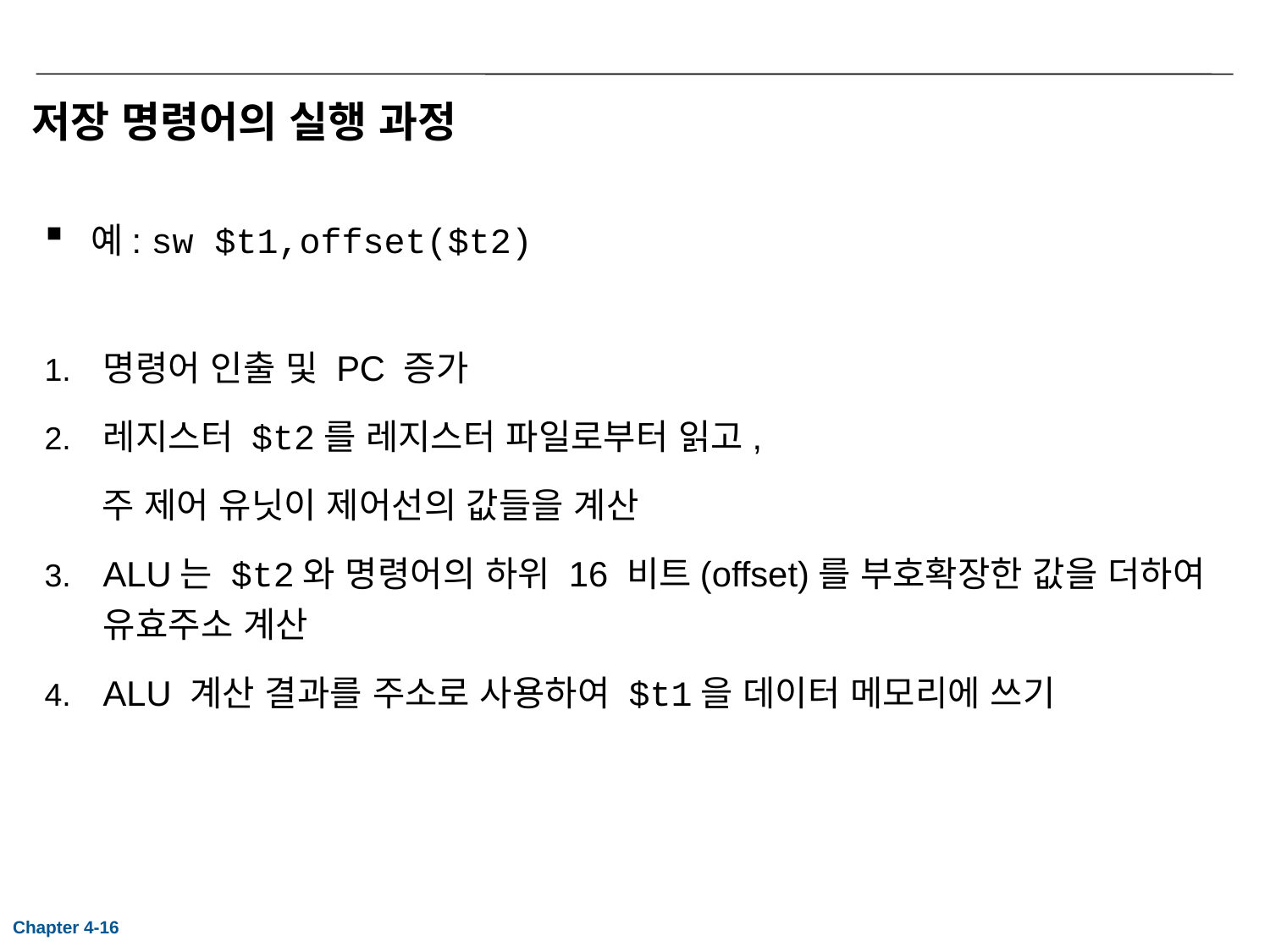

# 저장 명령어의 실행 과정
예: sw $t1,offset($t2)

명령어 인출 및 PC 증가
레지스터 $t2를 레지스터 파일로부터 읽고,
주 제어 유닛이 제어선의 값들을 계산
ALU는 $t2와 명령어의 하위 16 비트(offset)를 부호확장한 값을 더하여 유효주소 계산
ALU 계산 결과를 주소로 사용하여 $t1을 데이터 메모리에 쓰기
Chapter 4-16